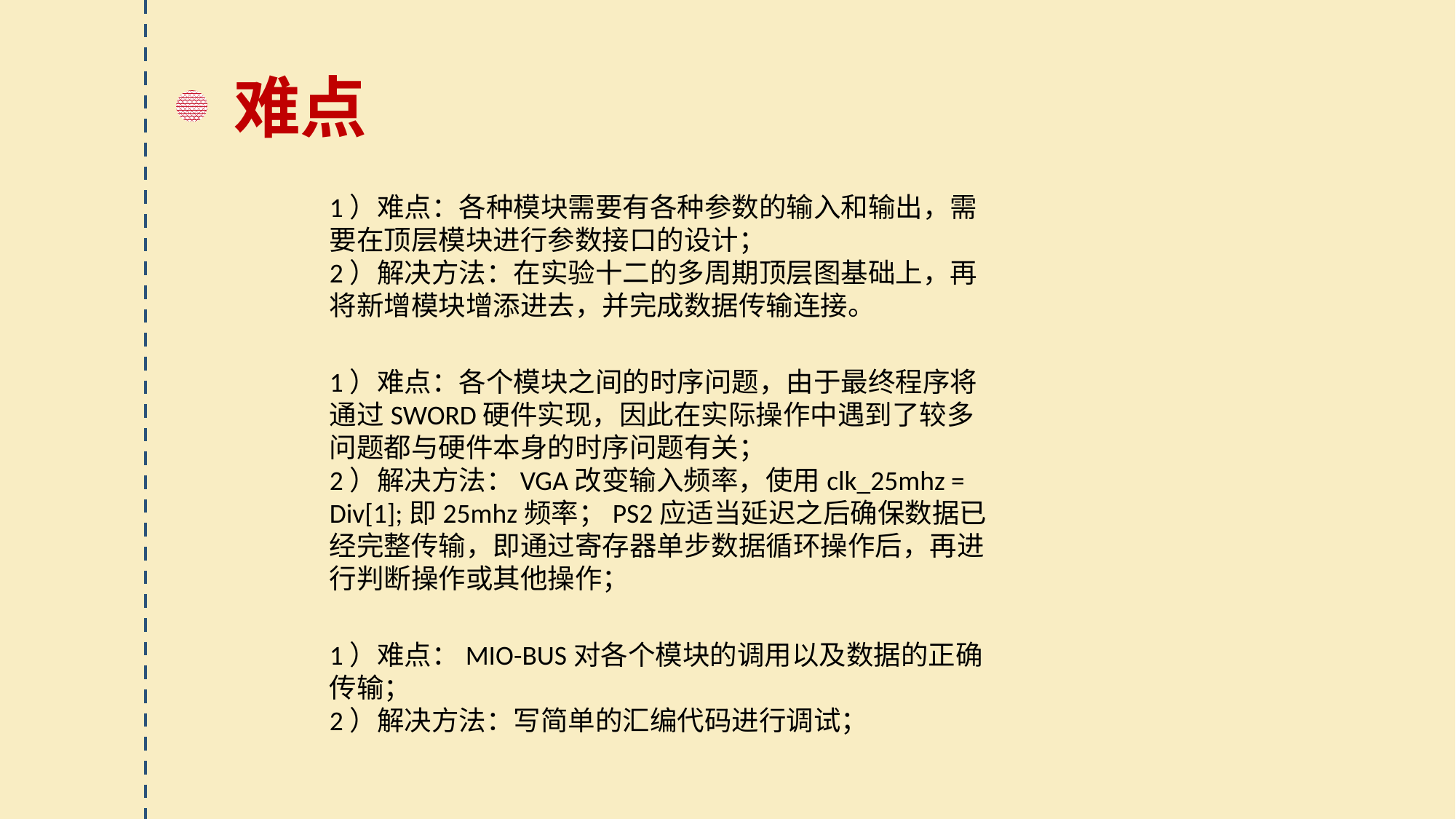

难点

1）难点：各种模块需要有各种参数的输入和输出，需要在顶层模块进行参数接口的设计；
2）解决方法：在实验十二的多周期顶层图基础上，再将新增模块增添进去，并完成数据传输连接。

1）难点：各个模块之间的时序问题，由于最终程序将通过SWORD硬件实现，因此在实际操作中遇到了较多问题都与硬件本身的时序问题有关；
2）解决方法：VGA改变输入频率，使用clk_25mhz = Div[1];即25mhz频率；PS2应适当延迟之后确保数据已经完整传输，即通过寄存器单步数据循环操作后，再进行判断操作或其他操作；

1）难点：MIO-BUS对各个模块的调用以及数据的正确传输；
2）解决方法：写简单的汇编代码进行调试；